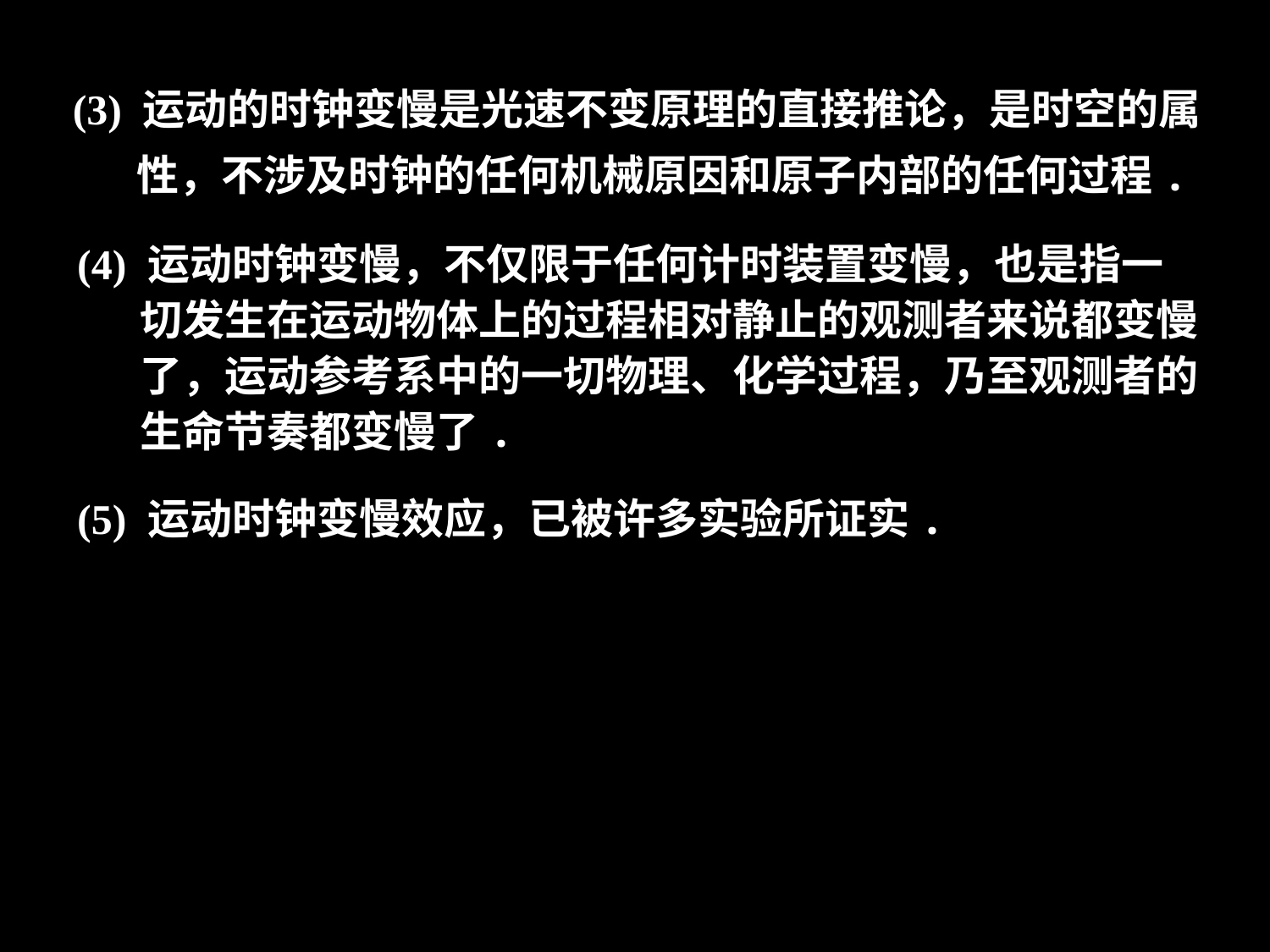

(3) 运动的时钟变慢是光速不变原理的直接推论，是时空的属性，不涉及时钟的任何机械原因和原子内部的任何过程.
(4) 运动时钟变慢，不仅限于任何计时装置变慢，也是指一切发生在运动物体上的过程相对静止的观测者来说都变慢了，运动参考系中的一切物理、化学过程，乃至观测者的生命节奏都变慢了.
(5) 运动时钟变慢效应，已被许多实验所证实.